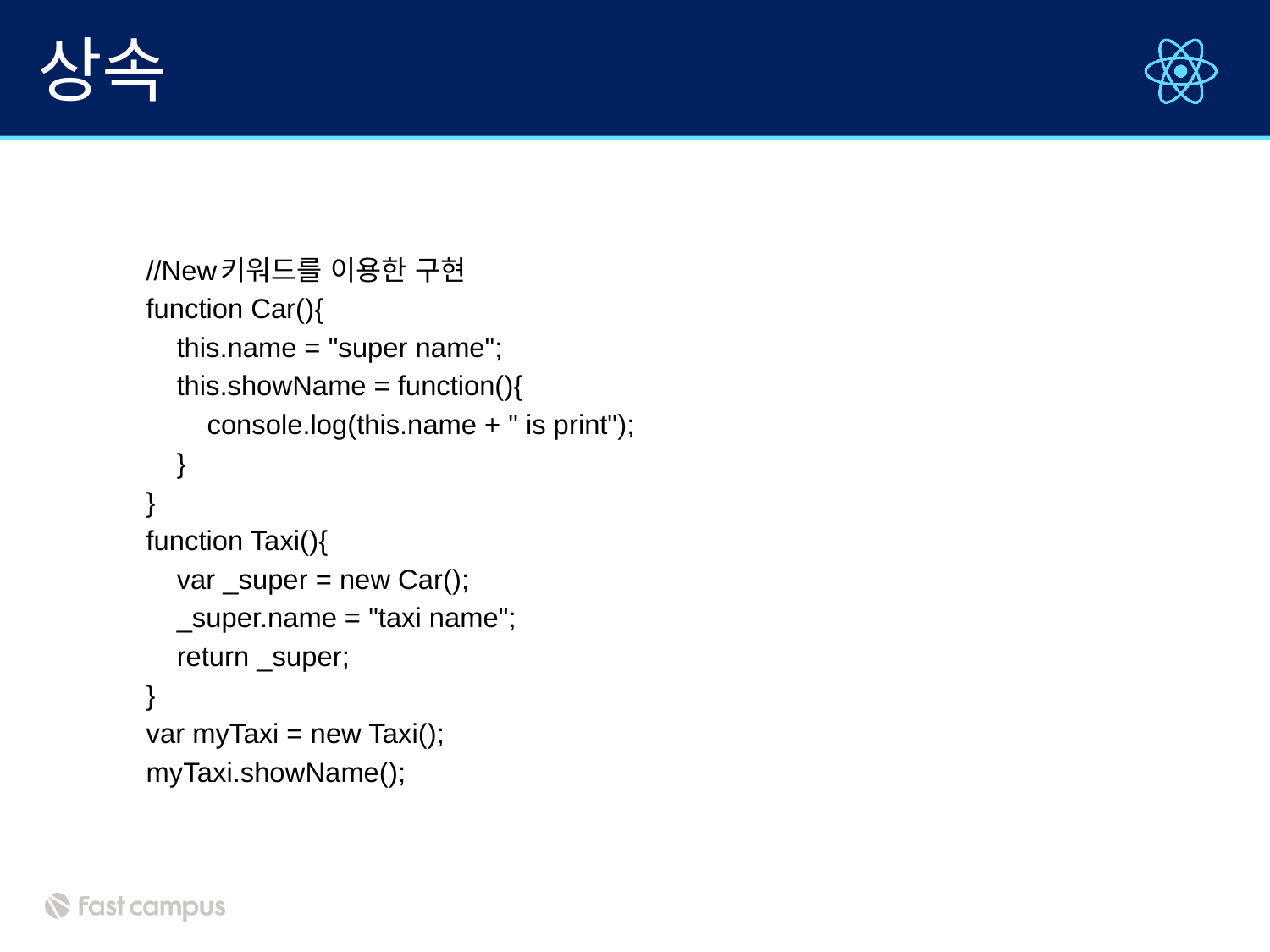

# 상속
//New키워드를 이용한 구현
function Car(){
    this.name = "super name";
    this.showName = function(){
        console.log(this.name + " is print");
    }
}
function Taxi(){
    var _super = new Car();
    _super.name = "taxi name";
    return _super;
}
var myTaxi = new Taxi();
myTaxi.showName();